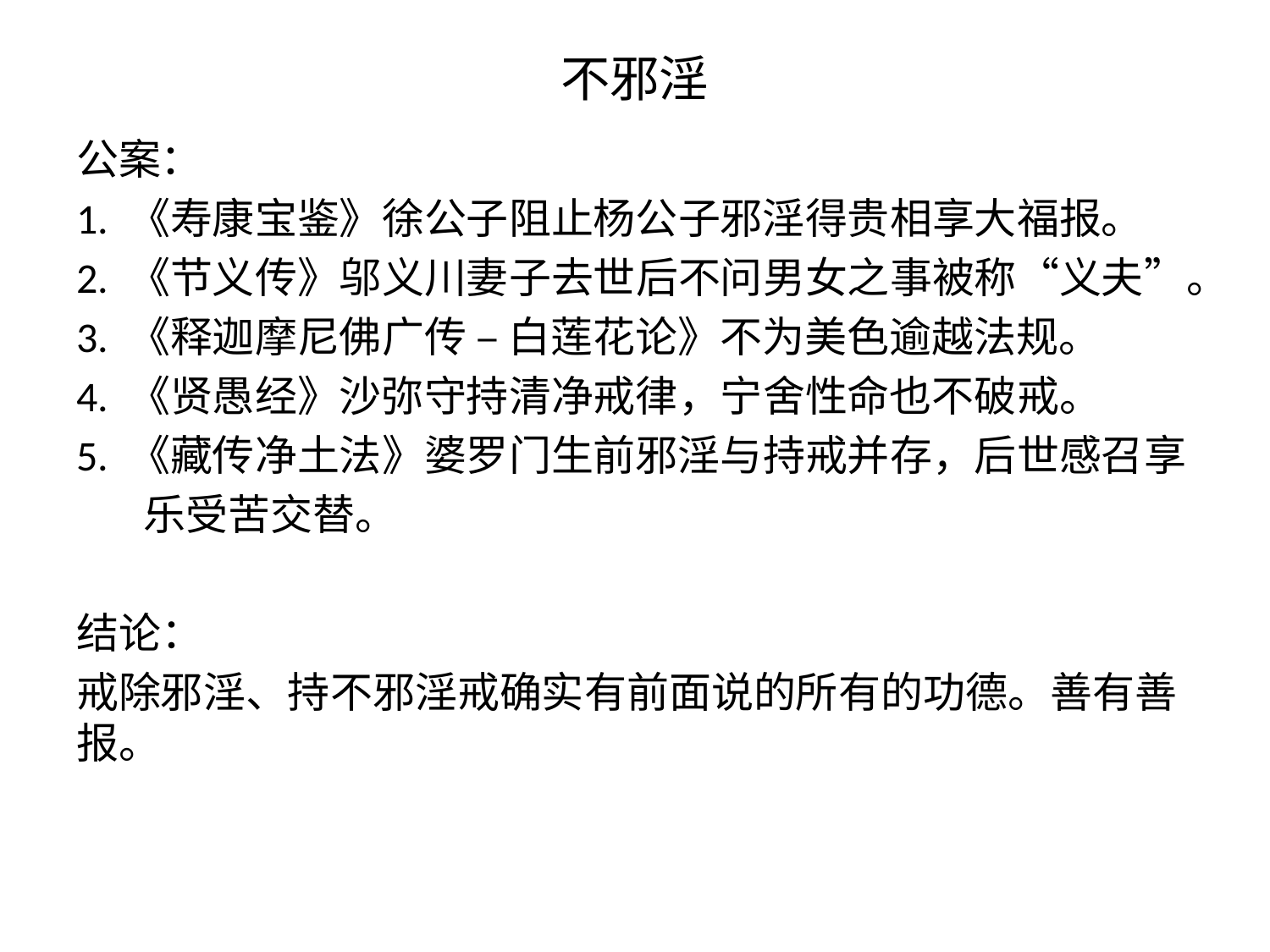

# 不邪淫
公案：
1. 《寿康宝鉴》徐公子阻止杨公子邪淫得贵相享大福报。
2. 《节义传》邬义川妻子去世后不问男女之事被称“义夫”。
3. 《释迦摩尼佛广传 – 白莲花论》不为美色逾越法规。
4. ​《贤愚经》沙弥守持清净戒律，宁舍性命也不破戒。
5. 《藏传净土法》婆罗门生前邪淫与持戒并存，后世感召享
      乐受苦交替。

结论：
戒除邪淫、持不邪淫戒确实有前面说的所有的功德。善有善报。